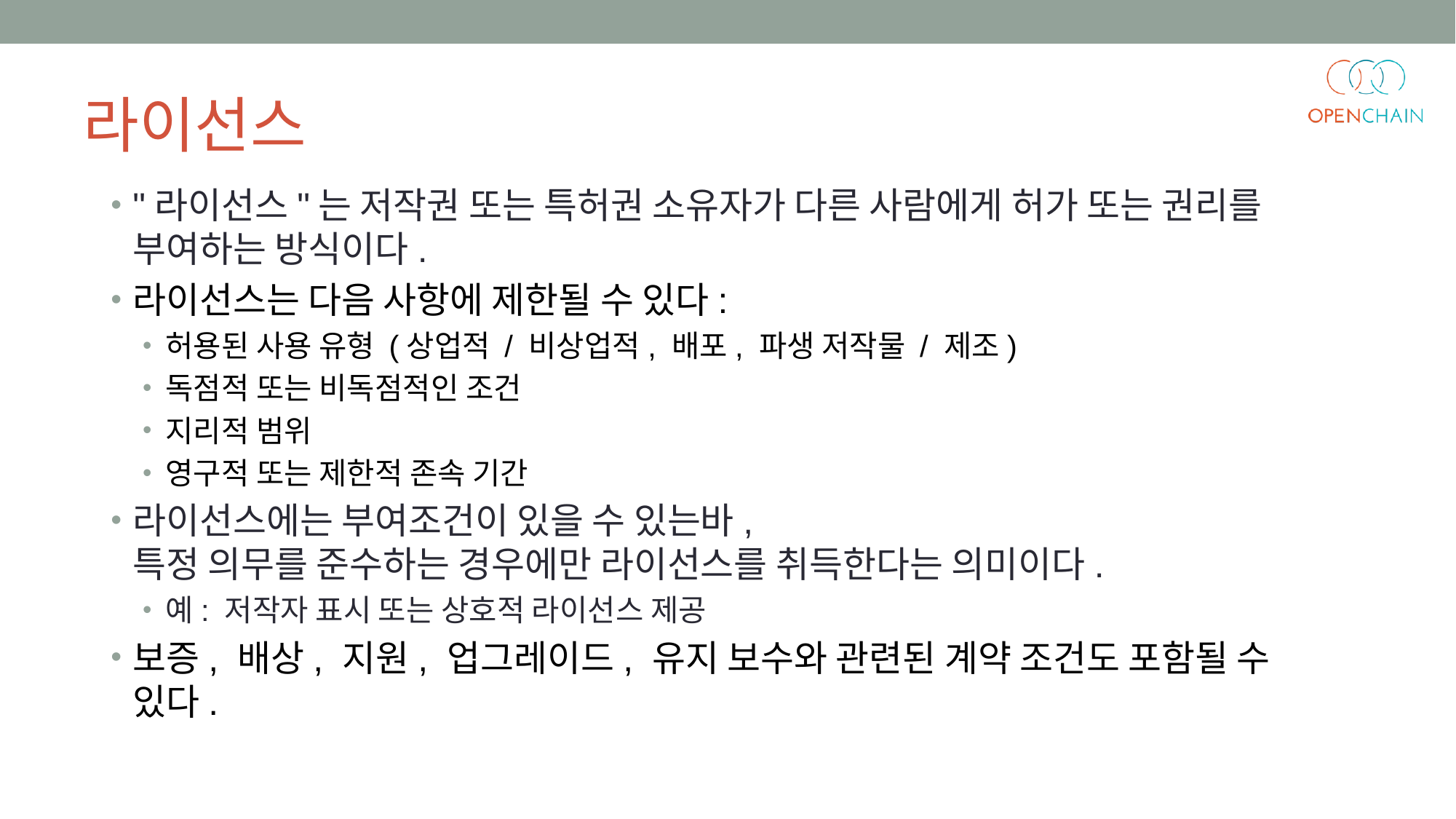

# 라이선스
"라이선스"는 저작권 또는 특허권 소유자가 다른 사람에게 허가 또는 권리를 부여하는 방식이다.
라이선스는 다음 사항에 제한될 수 있다:
허용된 사용 유형 (상업적 / 비상업적, 배포, 파생 저작물 / 제조)
독점적 또는 비독점적인 조건
지리적 범위
영구적 또는 제한적 존속 기간
라이선스에는 부여조건이 있을 수 있는바,
특정 의무를 준수하는 경우에만 라이선스를 취득한다는 의미이다.
예: 저작자 표시 또는 상호적 라이선스 제공
보증, 배상, 지원, 업그레이드, 유지 보수와 관련된 계약 조건도 포함될 수 있다.